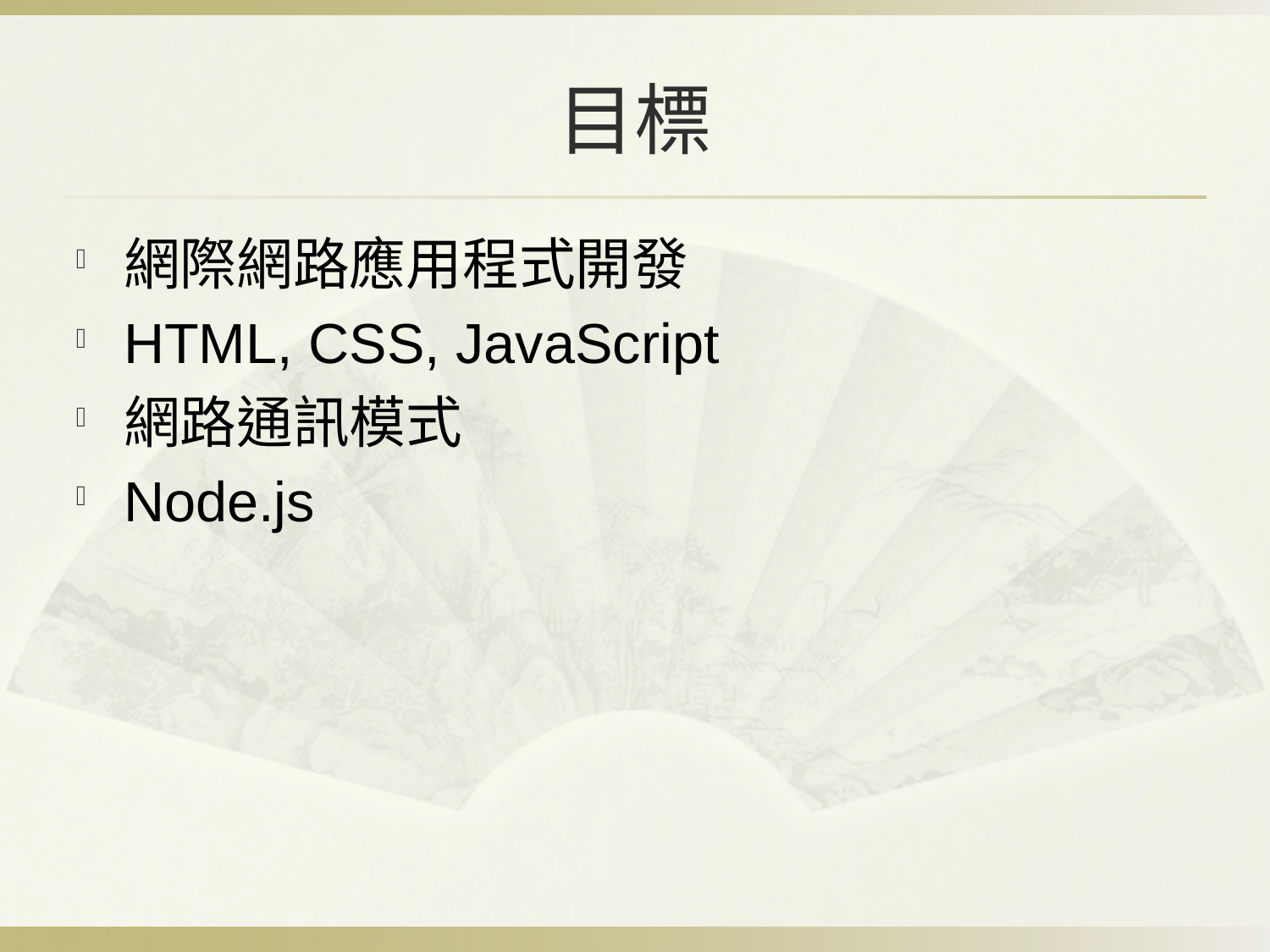

# 目標
網際網路應用程式開發
HTML, CSS, JavaScript
網路通訊模式
Node.js